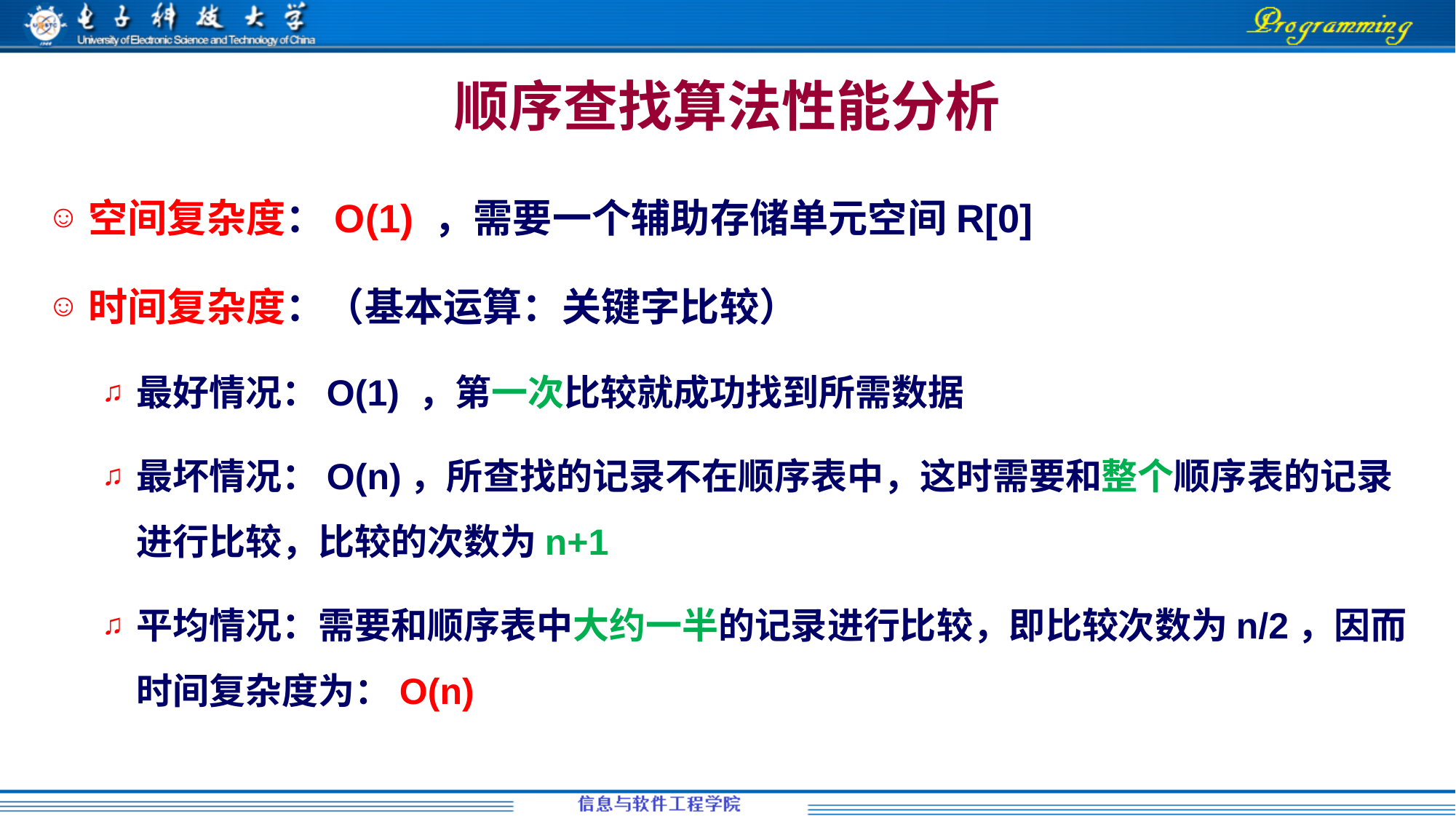

# 顺序查找算法性能分析
空间复杂度：O(1) ，需要一个辅助存储单元空间R[0]
时间复杂度：（基本运算：关键字比较）
最好情况：O(1) ，第一次比较就成功找到所需数据
最坏情况：O(n)，所查找的记录不在顺序表中，这时需要和整个顺序表的记录进行比较，比较的次数为n+1
平均情况：需要和顺序表中大约一半的记录进行比较，即比较次数为n/2，因而时间复杂度为：O(n)